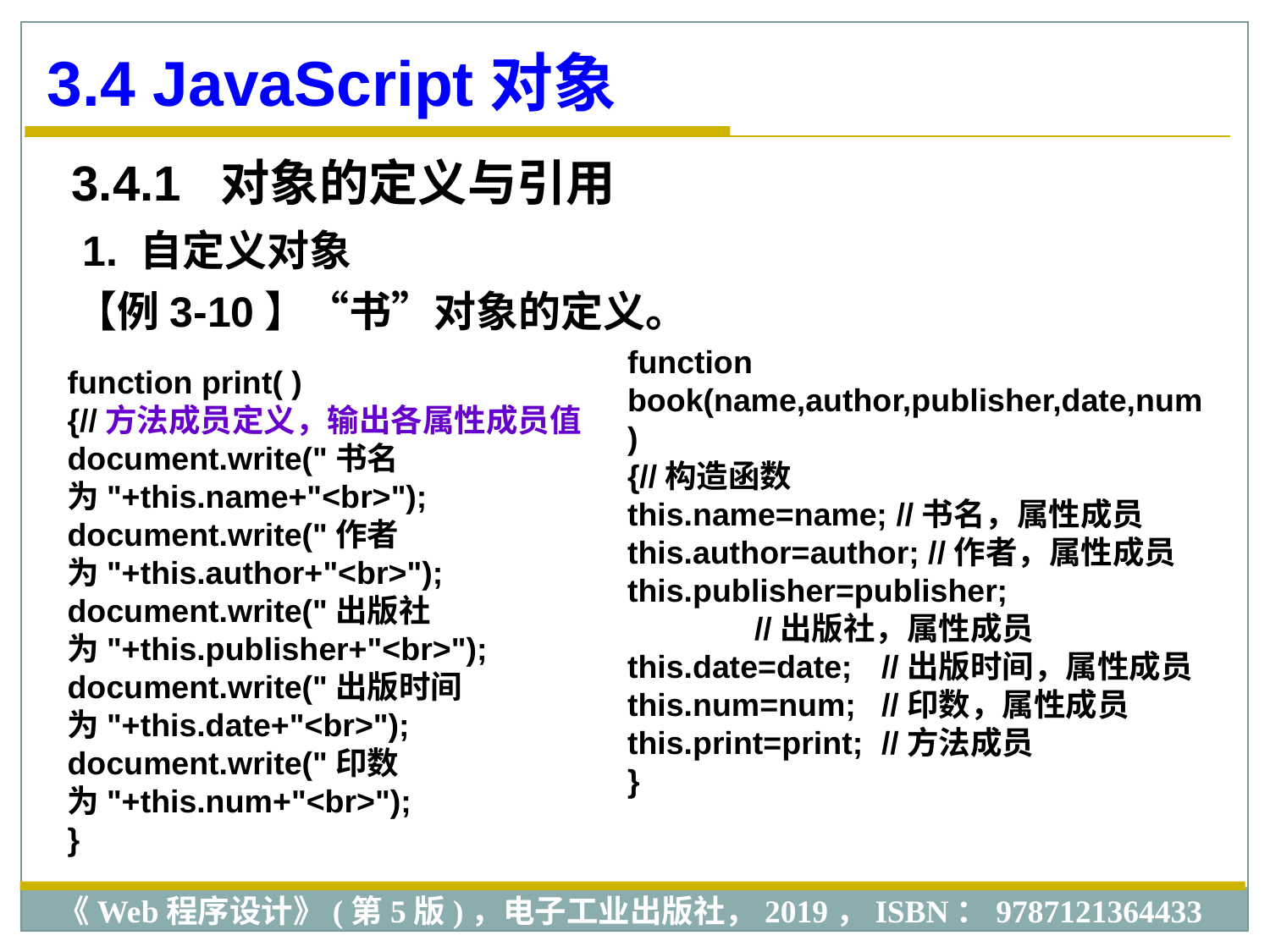

3.4 JavaScript对象
3.4.1  对象的定义与引用
1. 自定义对象
 【例3-10】“书”对象的定义。
function book(name,author,publisher,date,num)
{//构造函数
this.name=name; //书名，属性成员
this.author=author; //作者，属性成员
this.publisher=publisher;
 	//出版社，属性成员
this.date=date; 	//出版时间，属性成员
this.num=num; 	//印数，属性成员
this.print=print; 	//方法成员
}
function print( )
{//方法成员定义，输出各属性成员值
document.write("书名为"+this.name+"<br>");
document.write("作者为"+this.author+"<br>");
document.write("出版社为"+this.publisher+"<br>");
document.write("出版时间为"+this.date+"<br>");
document.write("印数为"+this.num+"<br>");
}